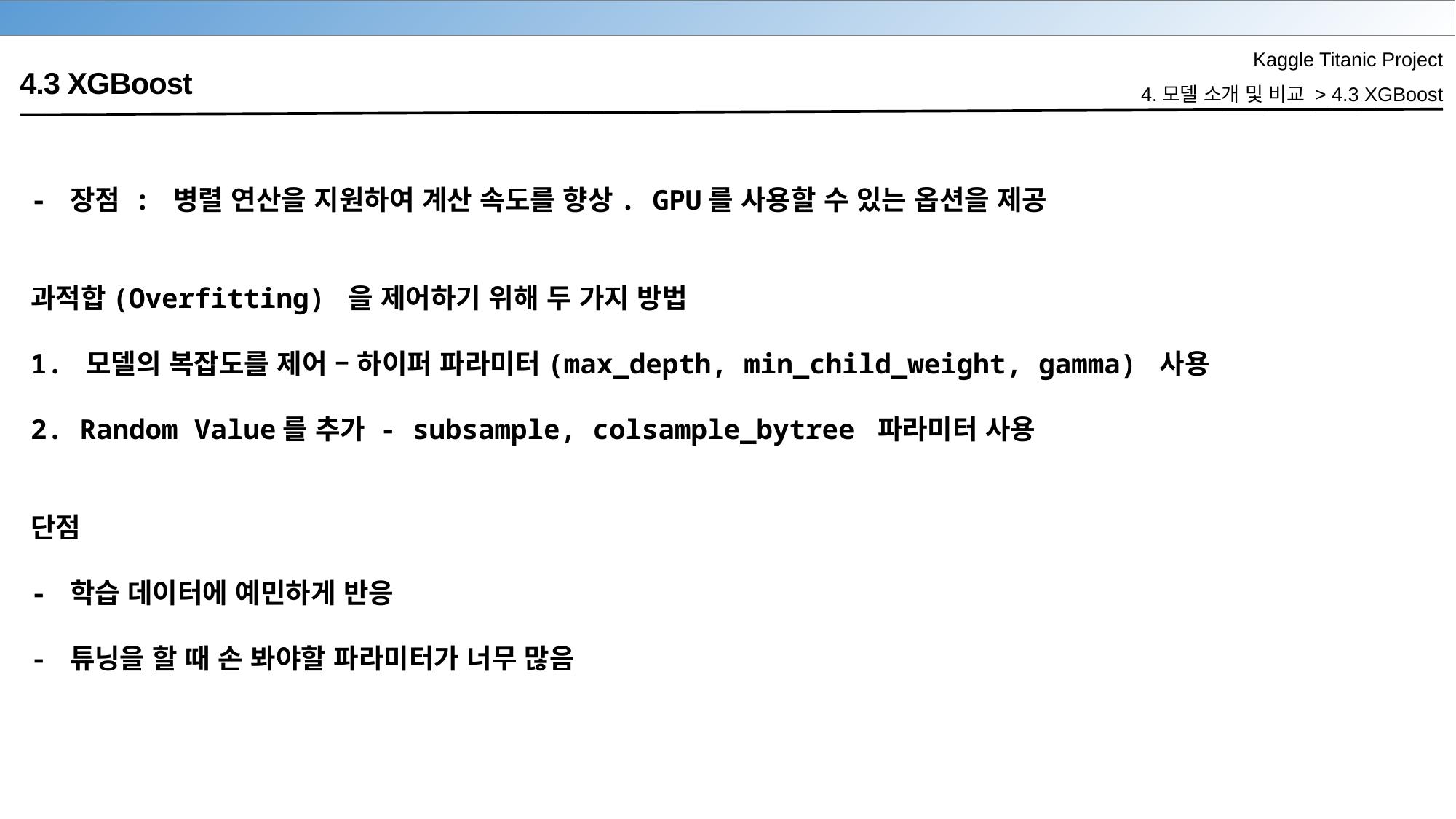

Kaggle Titanic Project
4.모델 소개 및 비교 > 4.3 XGBoost
4.3 XGBoost
- 장점 : 병렬 연산을 지원하여 계산 속도를 향상. GPU를 사용할 수 있는 옵션을 제공

과적합(Overfitting) 을 제어하기 위해 두 가지 방법

1. 모델의 복잡도를 제어 – 하이퍼 파라미터(max_depth, min_child_weight, gamma) 사용

2. Random Value를 추가 - subsample, colsample_bytree 파라미터 사용

단점

- 학습 데이터에 예민하게 반응

- 튜닝을 할 때 손 봐야할 파라미터가 너무 많음